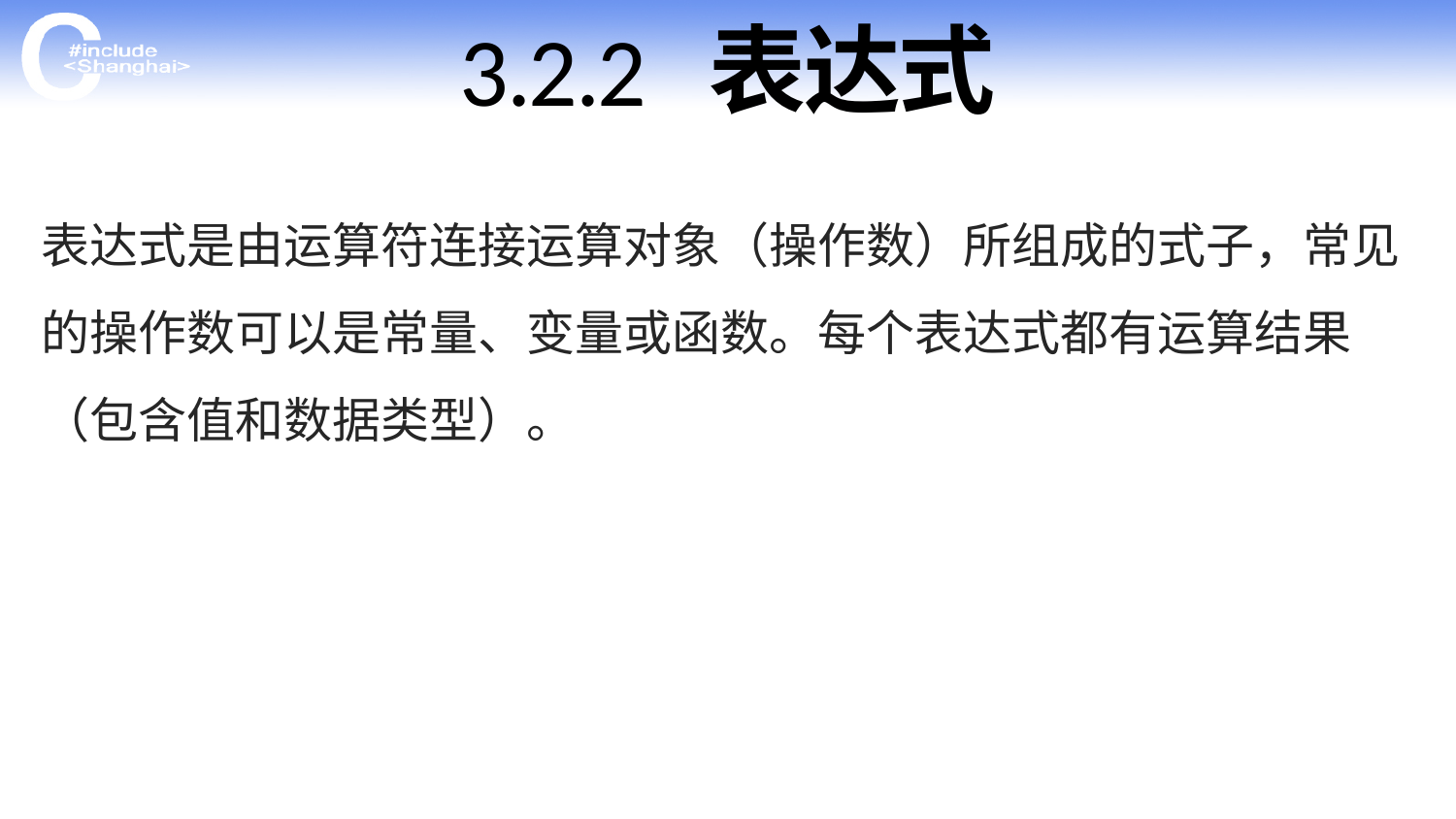

# 3.2.2  表达式
表达式是由运算符连接运算对象（操作数）所组成的式子，常见的操作数可以是常量、变量或函数。每个表达式都有运算结果（包含值和数据类型）。